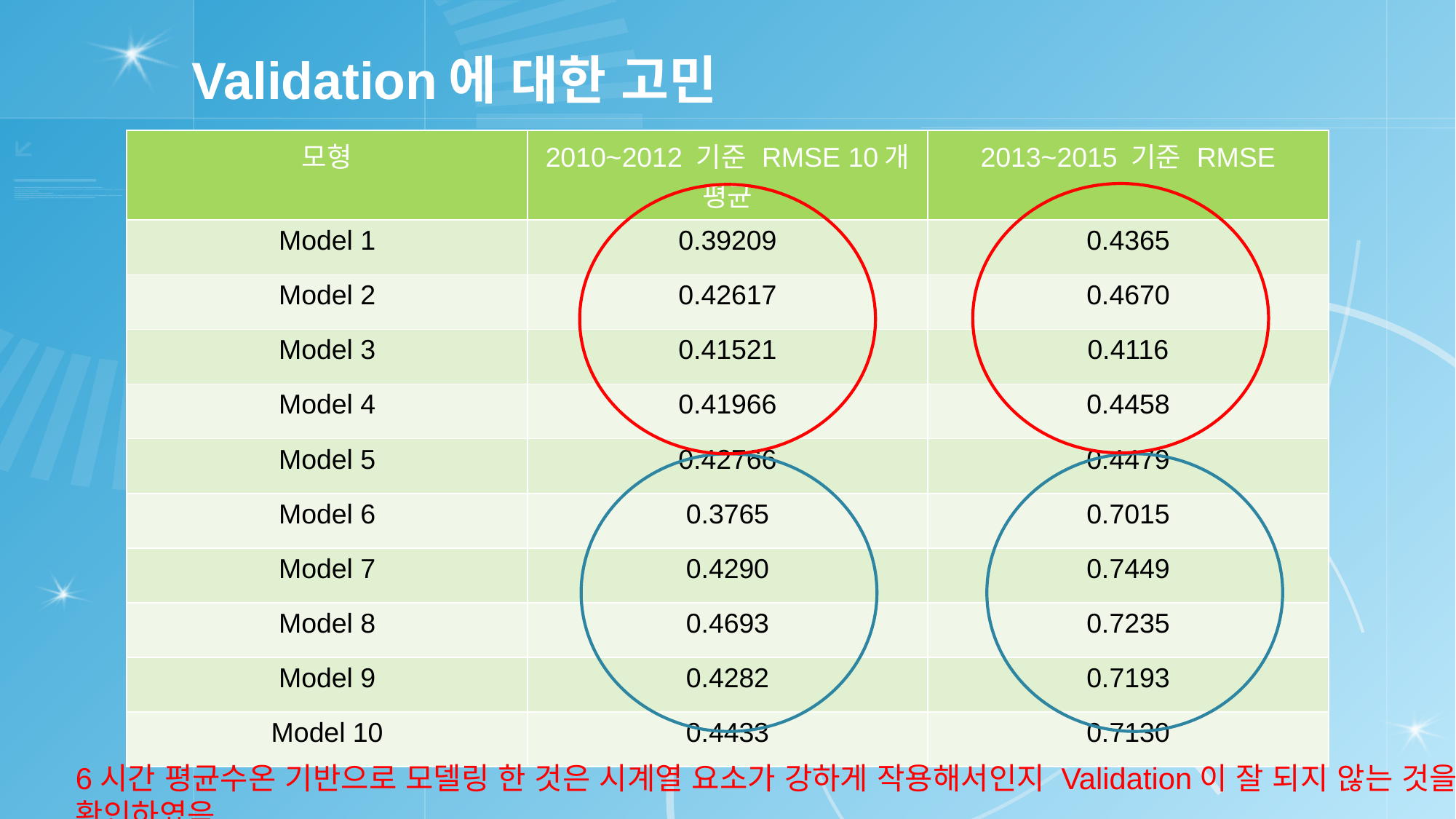

# Validation에 대한 고민
| 모형 | 2010~2012 기준 RMSE 10개 평균 | 2013~2015 기준 RMSE |
| --- | --- | --- |
| Model 1 | 0.39209 | 0.4365 |
| Model 2 | 0.42617 | 0.4670 |
| Model 3 | 0.41521 | 0.4116 |
| Model 4 | 0.41966 | 0.4458 |
| Model 5 | 0.42766 | 0.4479 |
| Model 6 | 0.3765 | 0.7015 |
| Model 7 | 0.4290 | 0.7449 |
| Model 8 | 0.4693 | 0.7235 |
| Model 9 | 0.4282 | 0.7193 |
| Model 10 | 0.4433 | 0.7130 |

6시간 평균수온 기반으로 모델링 한 것은 시계열 요소가 강하게 작용해서인지 Validation이 잘 되지 않는 것을 확인하였음.